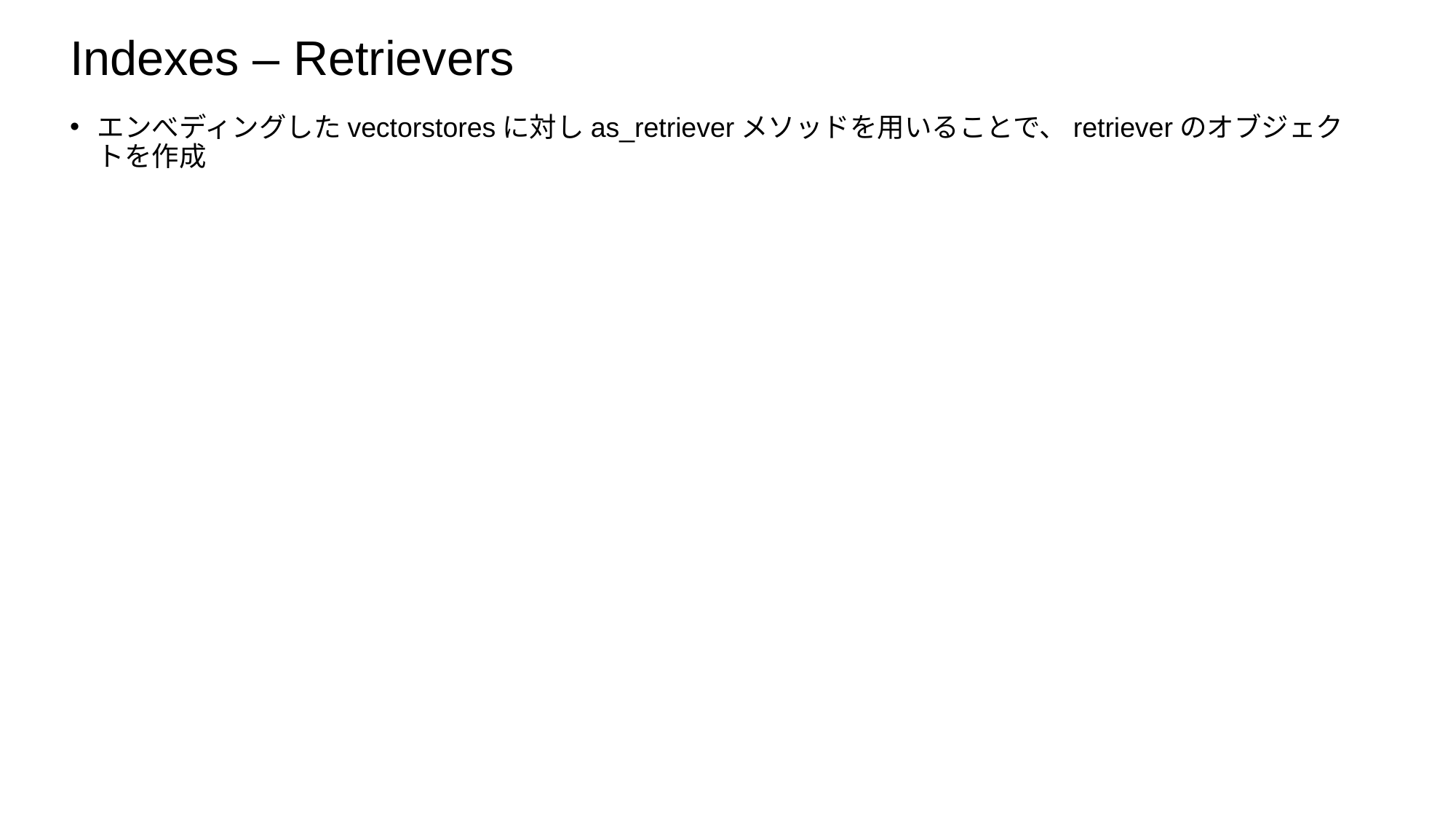

# Indexes – Retrievers
エンべディングしたvectorstoresに対しas_retrieverメソッドを用いることで、retrieverのオブジェクトを作成